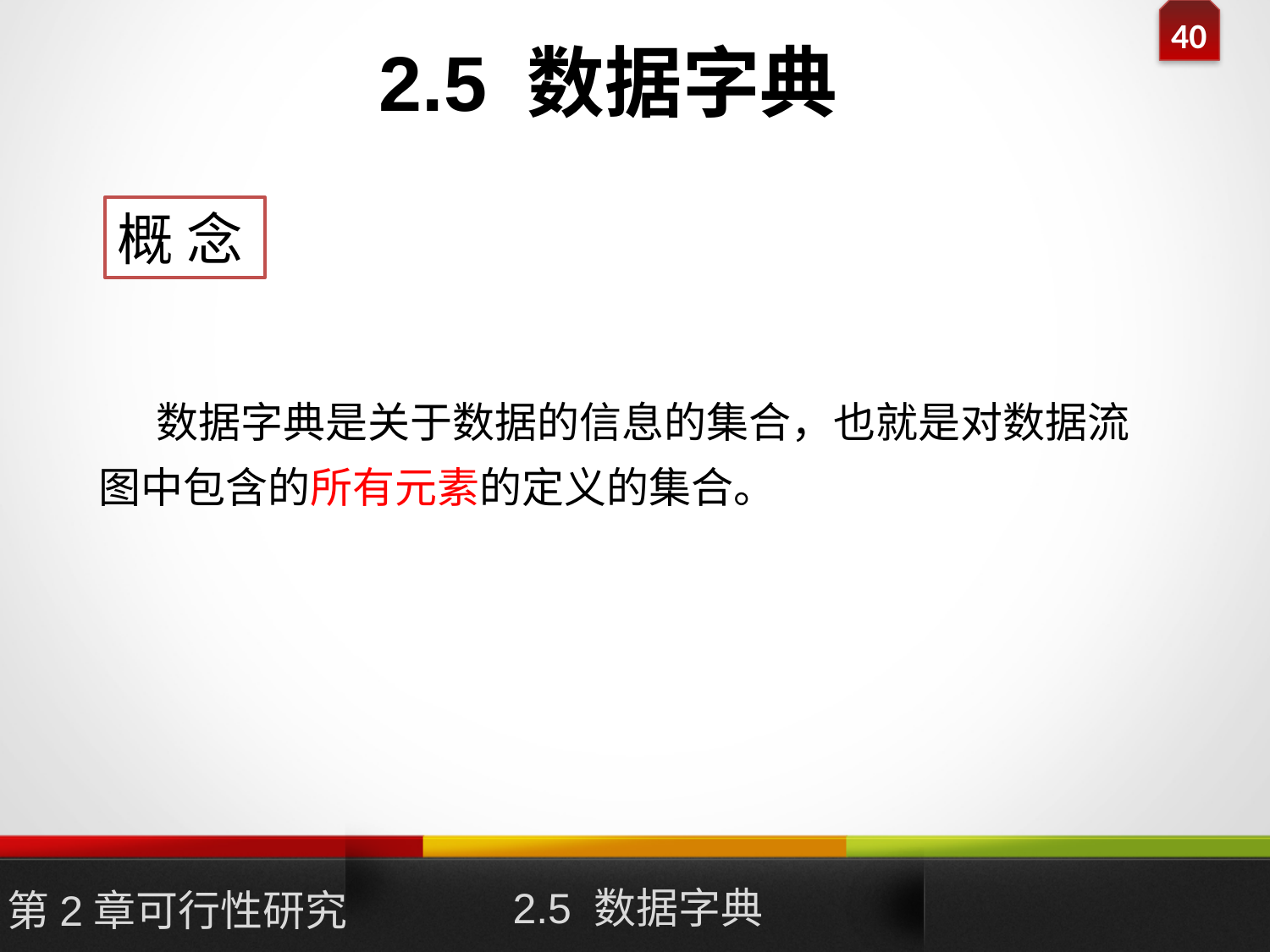

# 2.5 数据字典
概 念
     数据字典是关于数据的信息的集合，也就是对数据流图中包含的所有元素的定义的集合。
2.5 数据字典
第2章可行性研究